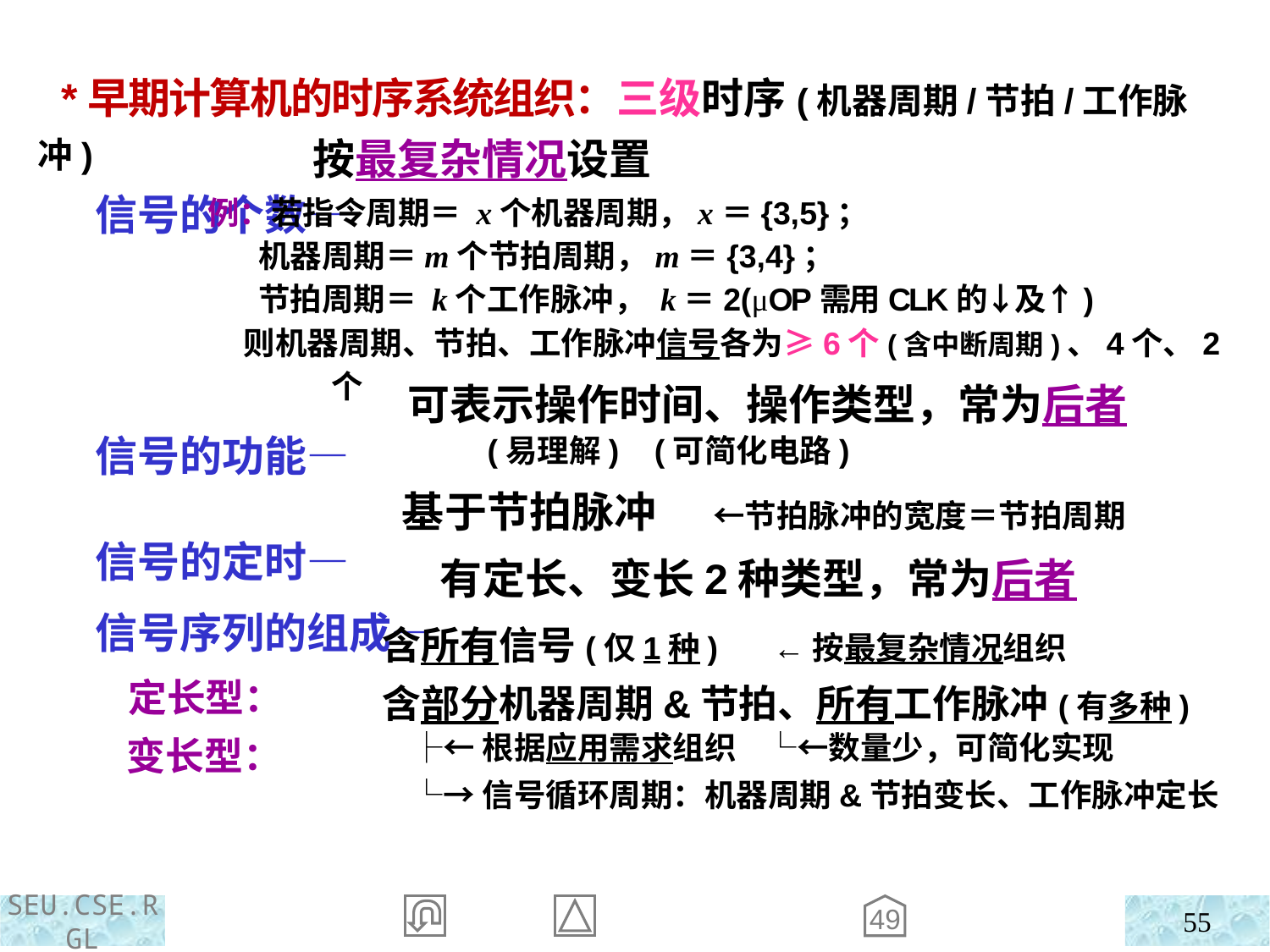

*早期计算机的时序系统组织：三级时序(机器周期/节拍/工作脉冲)
     信号的个数—

     信号的功能—

     信号的定时—
     信号序列的组成—
         定长型：
         变长型：
          按最复杂情况设置
例：若指令周期＝ x个机器周期，x＝{3,5}；
      机器周期＝m个节拍周期，m＝{3,4}；
      节拍周期＝ k个工作脉冲， k＝2(μOP需用CLK的↓及↑)
    则机器周期、节拍、工作脉冲信号各为≥6个(含中断周期)、4个、2个
可表示操作时间、操作类型，常为后者
         (易理解)    (可简化电路)
 基于节拍脉冲      ←节拍脉冲的宽度＝节拍周期
     有定长、变长2种类型，常为后者
含所有信号(仅1种)     ←按最复杂情况组织
含部分机器周期&节拍、所有工作脉冲(有多种)
    ├←根据应用需求组织    └←数量少，可简化实现
    └→信号循环周期：机器周期&节拍变长、工作脉冲定长

49
55